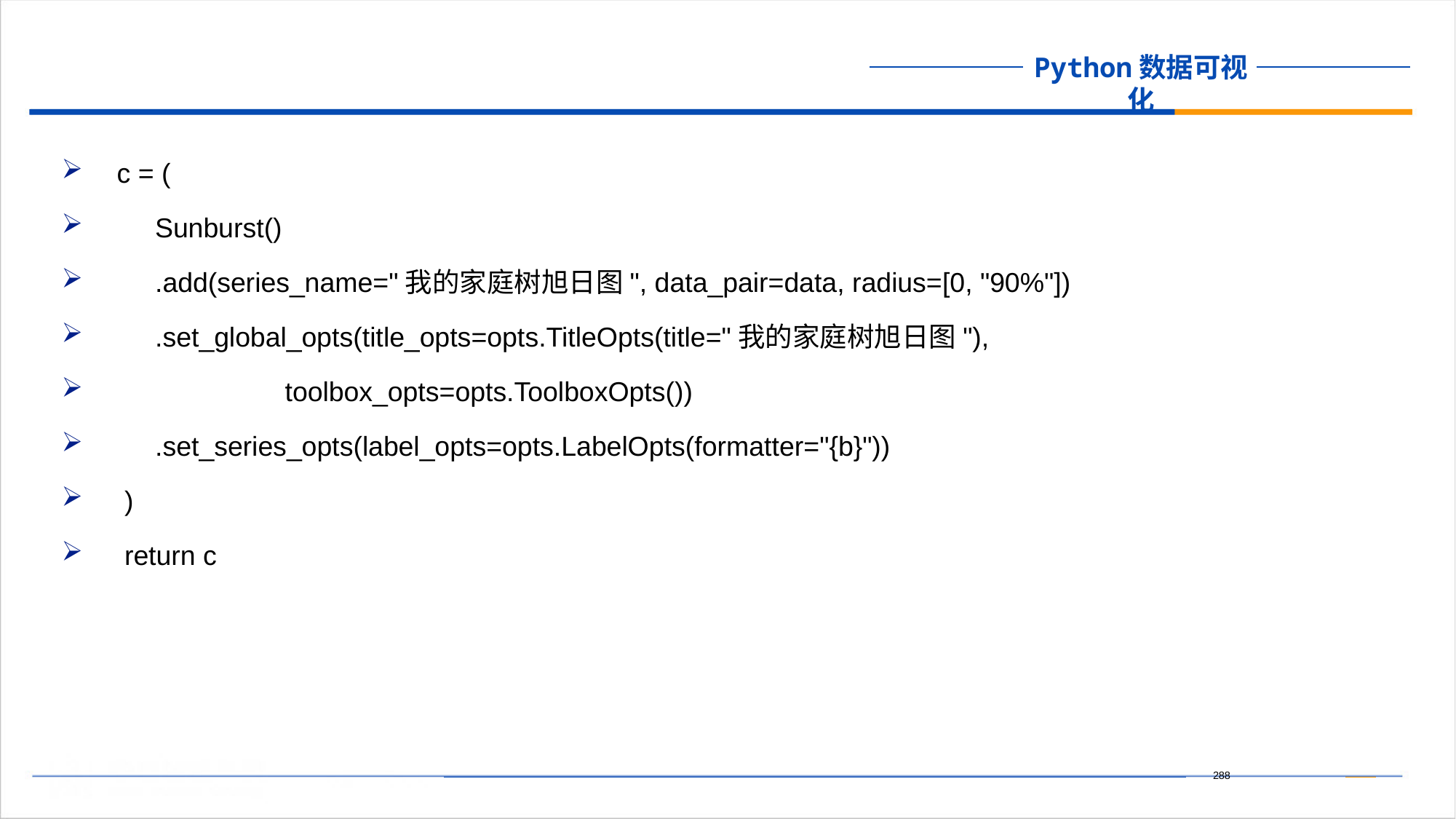

c = (
        Sunburst()
        .add(series_name="我的家庭树旭日图", data_pair=data, radius=[0, "90%"])
        .set_global_opts(title_opts=opts.TitleOpts(title="我的家庭树旭日图"),
                         toolbox_opts=opts.ToolboxOpts())
        .set_series_opts(label_opts=opts.LabelOpts(formatter="{b}"))
    )
    return c